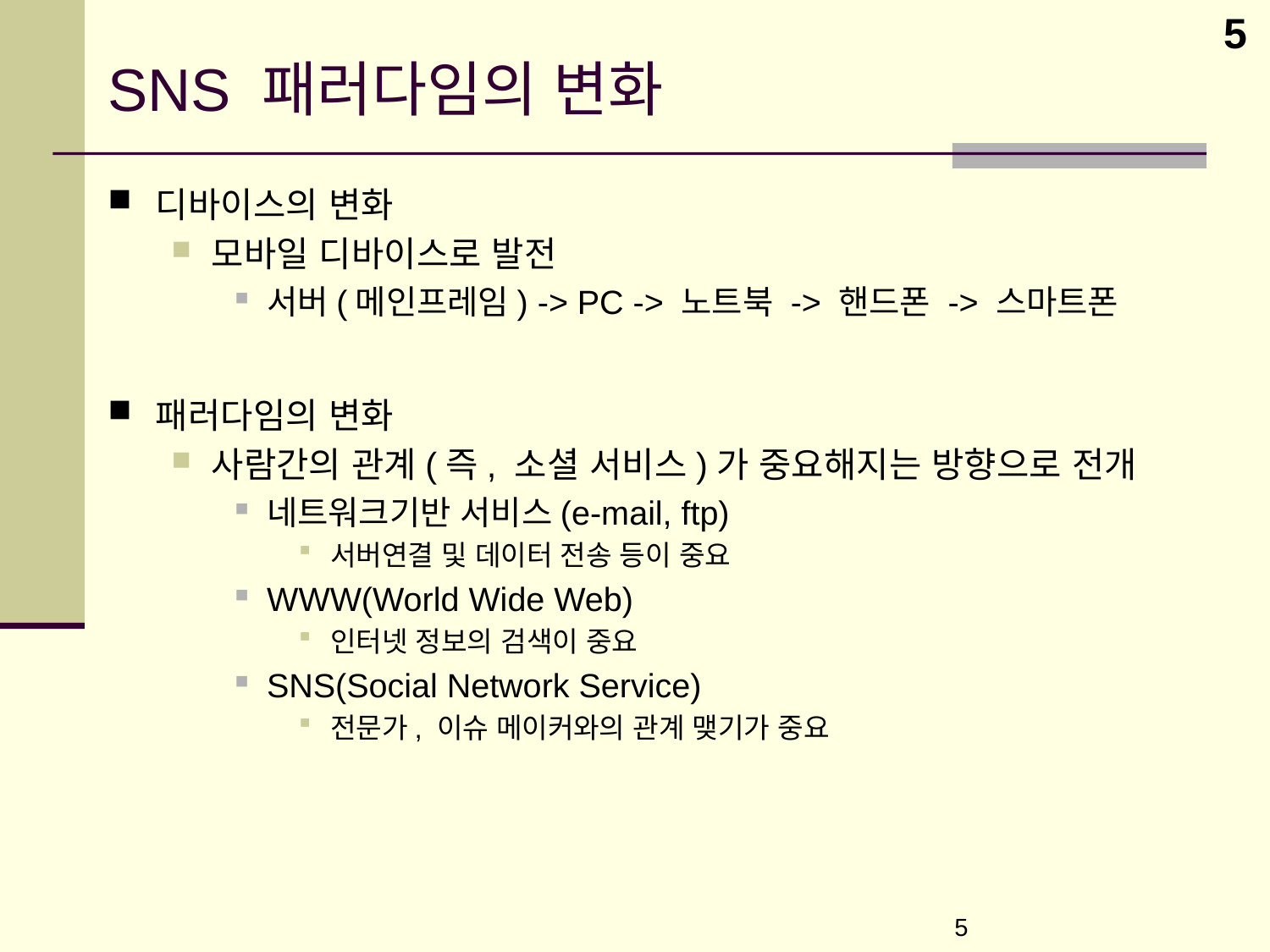

# SNS 패러다임의 변화
디바이스의 변화
모바일 디바이스로 발전
서버(메인프레임) -> PC -> 노트북 -> 핸드폰 -> 스마트폰

패러다임의 변화
사람간의 관계(즉, 소셜 서비스)가 중요해지는 방향으로 전개
네트워크기반 서비스(e-mail, ftp)
서버연결 및 데이터 전송 등이 중요
WWW(World Wide Web)
인터넷 정보의 검색이 중요
SNS(Social Network Service)
전문가, 이슈 메이커와의 관계 맺기가 중요
5